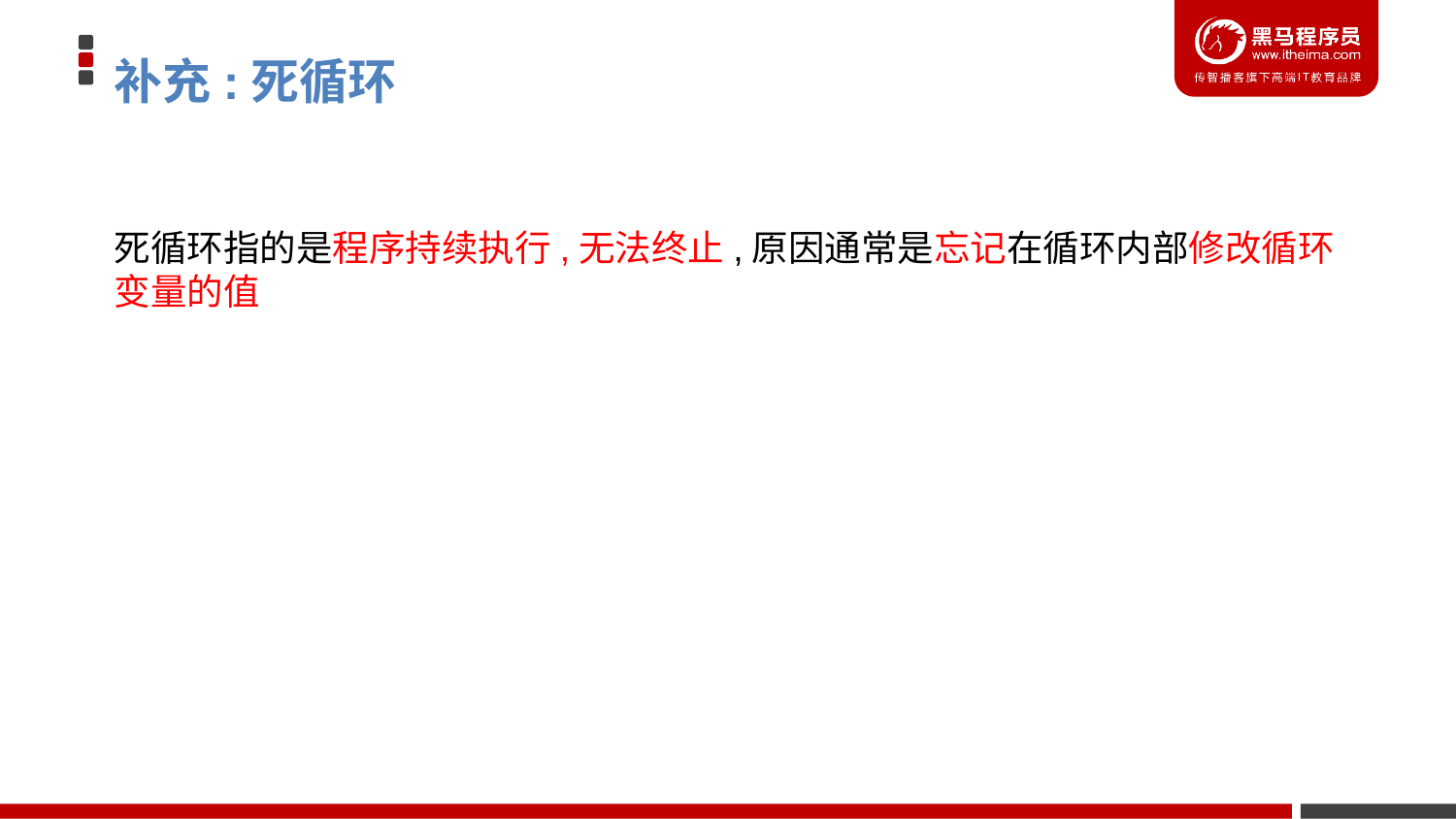

# 补充:死循环
死循环指的是程序持续执行,无法终止,原因通常是忘记在循环内部修改循环变量的值